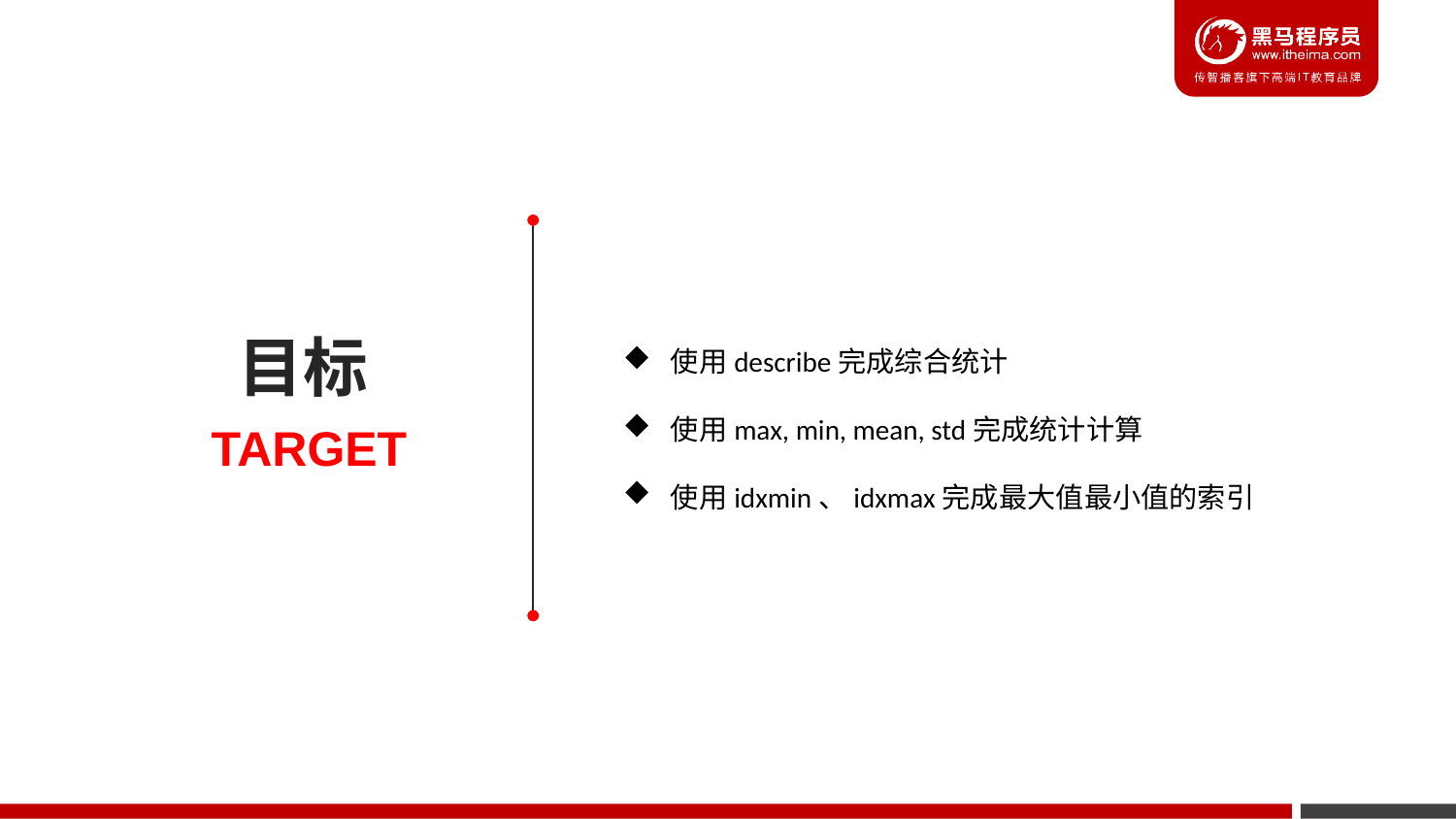

使用describe完成综合统计
 使用max, min, mean, std完成统计计算
 使用idxmin、idxmax完成最大值最小值的索引
目标
TARGET